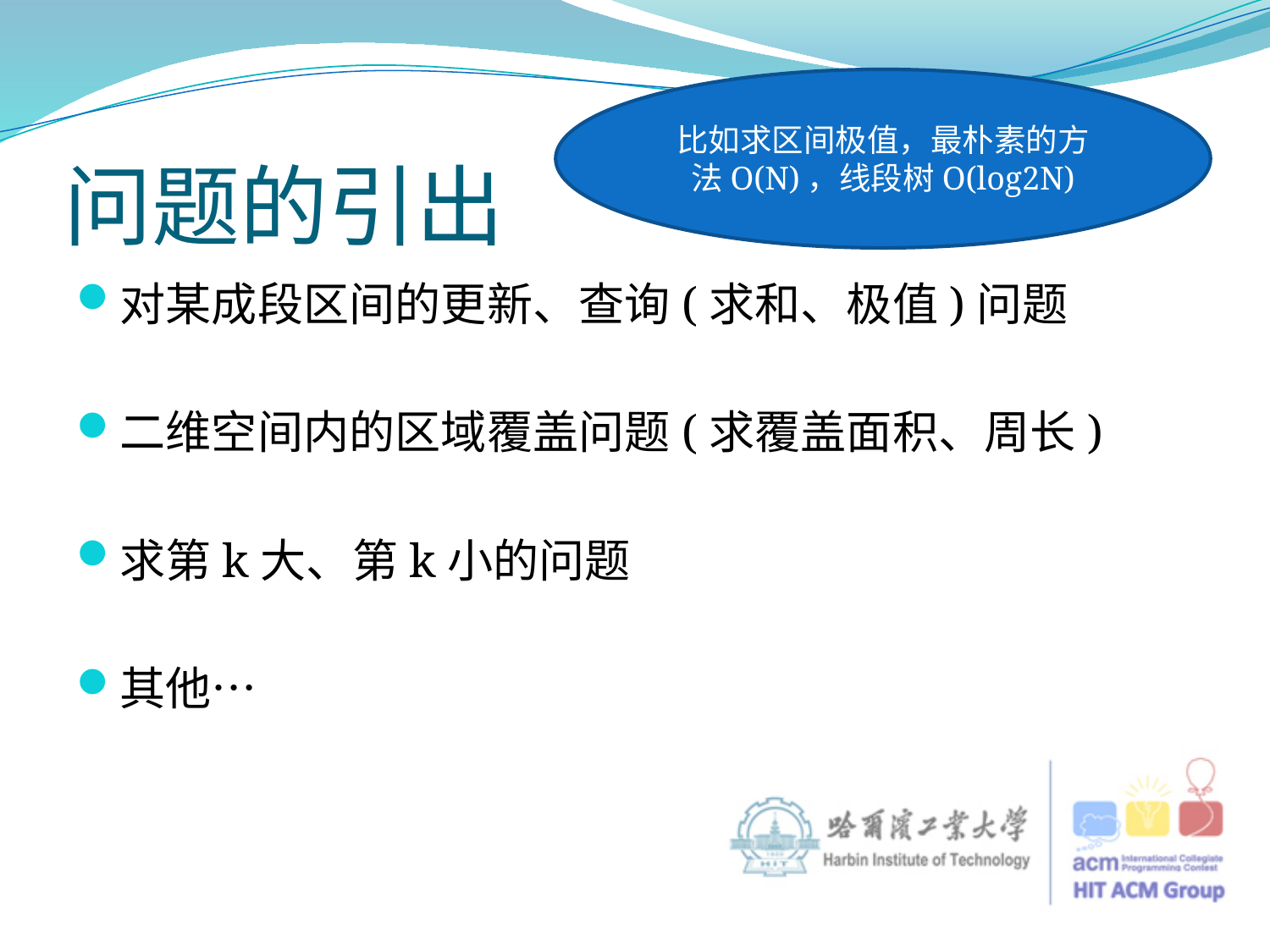

比如求区间极值，最朴素的方法O(N)，线段树O(log2N)
# 问题的引出
对某成段区间的更新、查询(求和、极值)问题

二维空间内的区域覆盖问题(求覆盖面积、周长)

求第k大、第k小的问题

其他…